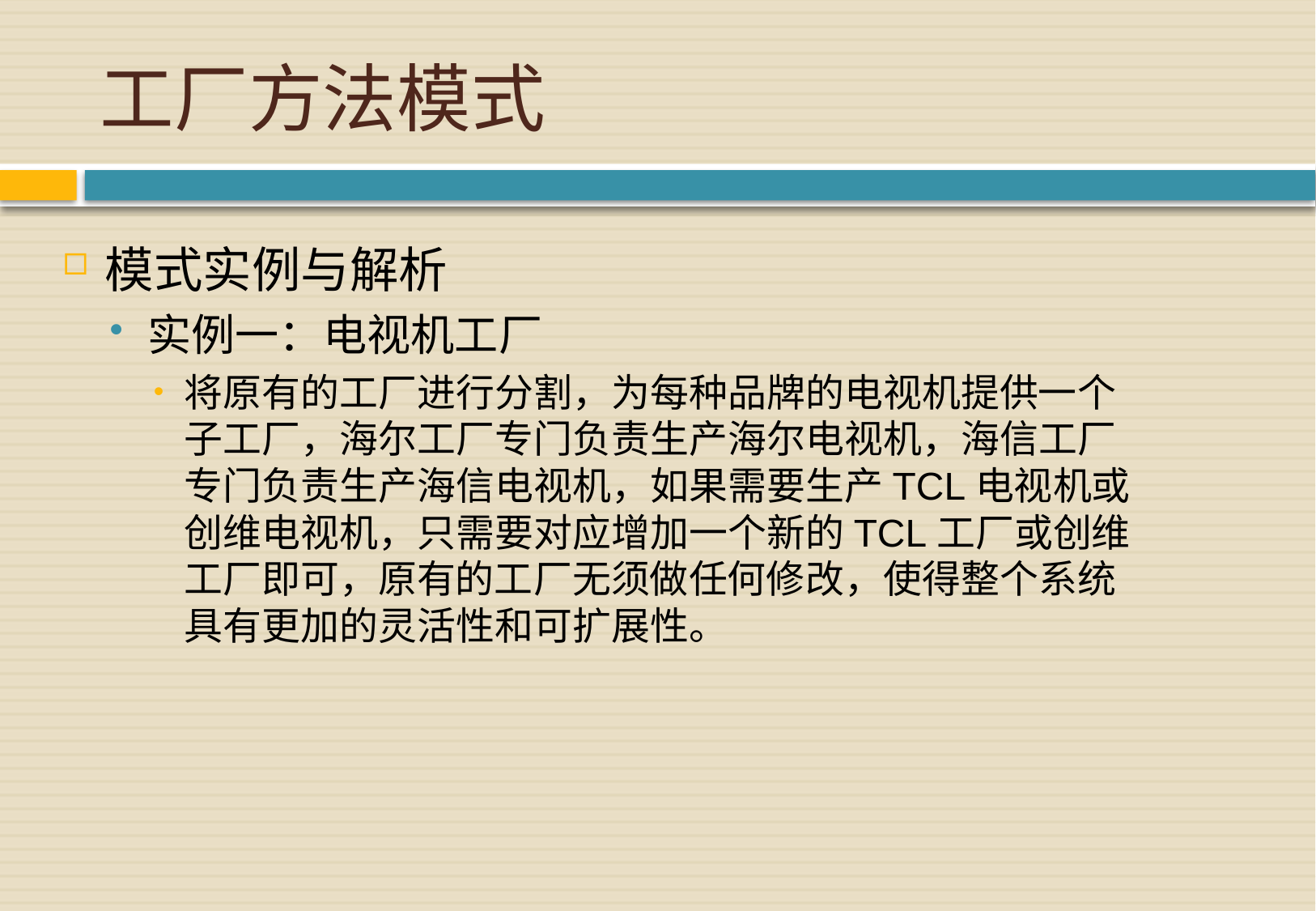

# 工厂方法模式
模式实例与解析
实例一：电视机工厂
将原有的工厂进行分割，为每种品牌的电视机提供一个子工厂，海尔工厂专门负责生产海尔电视机，海信工厂专门负责生产海信电视机，如果需要生产TCL电视机或创维电视机，只需要对应增加一个新的TCL工厂或创维工厂即可，原有的工厂无须做任何修改，使得整个系统具有更加的灵活性和可扩展性。